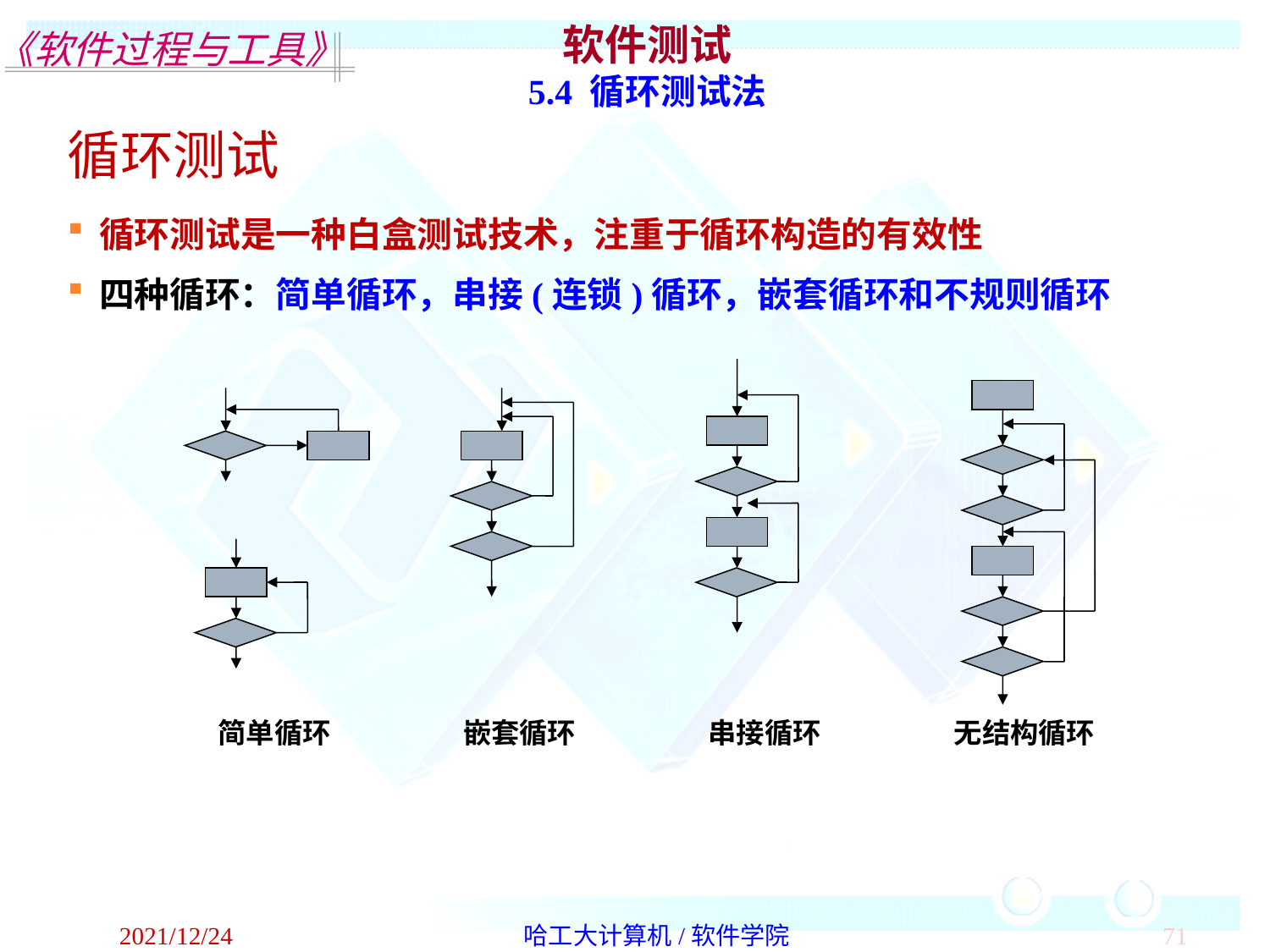

软件测试
5.4 循环测试法
循环测试
循环测试是一种白盒测试技术，注重于循环构造的有效性
四种循环：简单循环，串接(连锁)循环，嵌套循环和不规则循环

简单循环
嵌套循环
串接循环
无结构循环